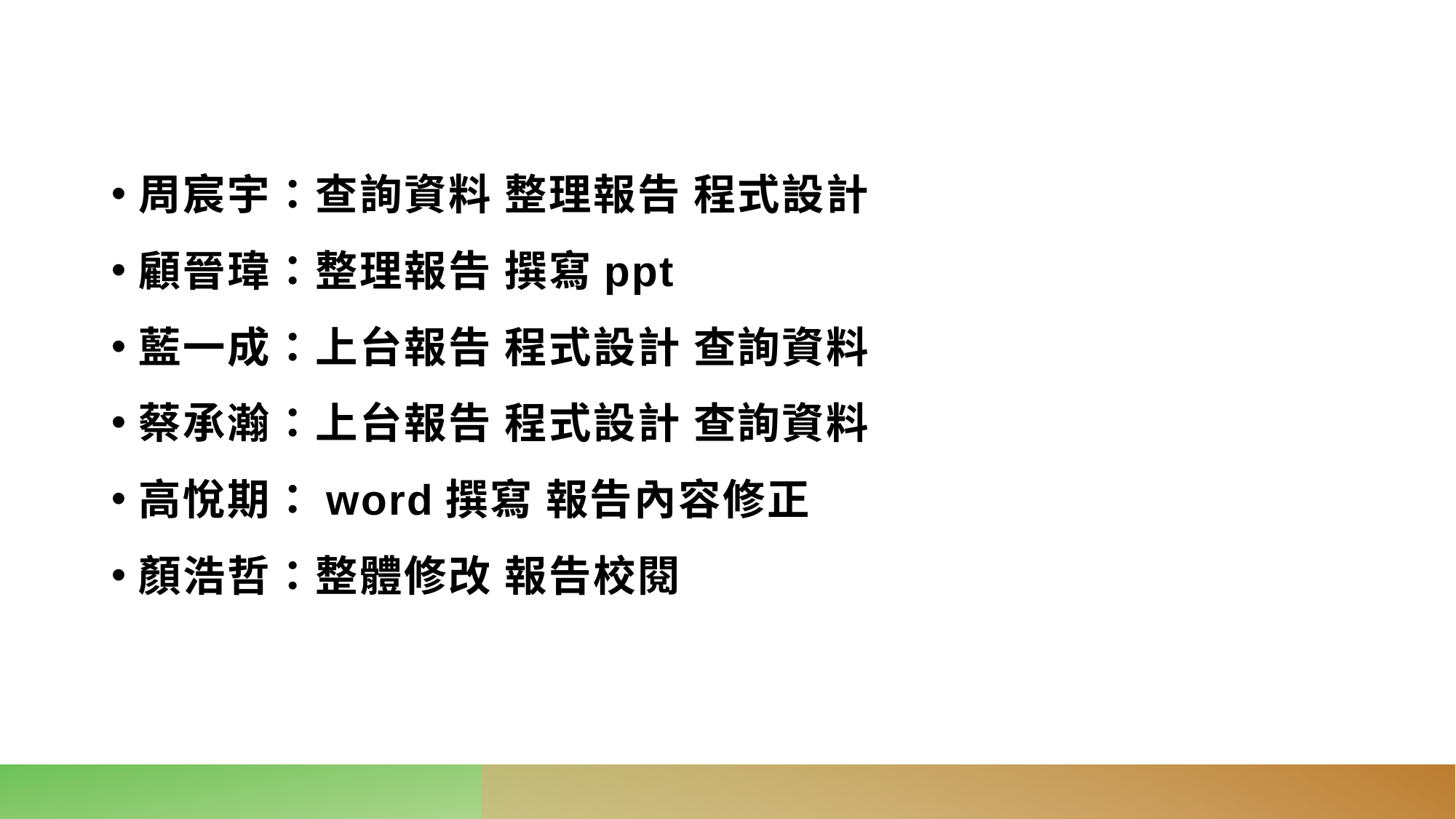

周宸宇：查詢資料 整理報告 程式設計
顧晉瑋：整理報告 撰寫ppt
藍一成：上台報告 程式設計 查詢資料
蔡承瀚：上台報告 程式設計 查詢資料
高悅期：word撰寫 報告內容修正
顏浩哲：整體修改 報告校閱